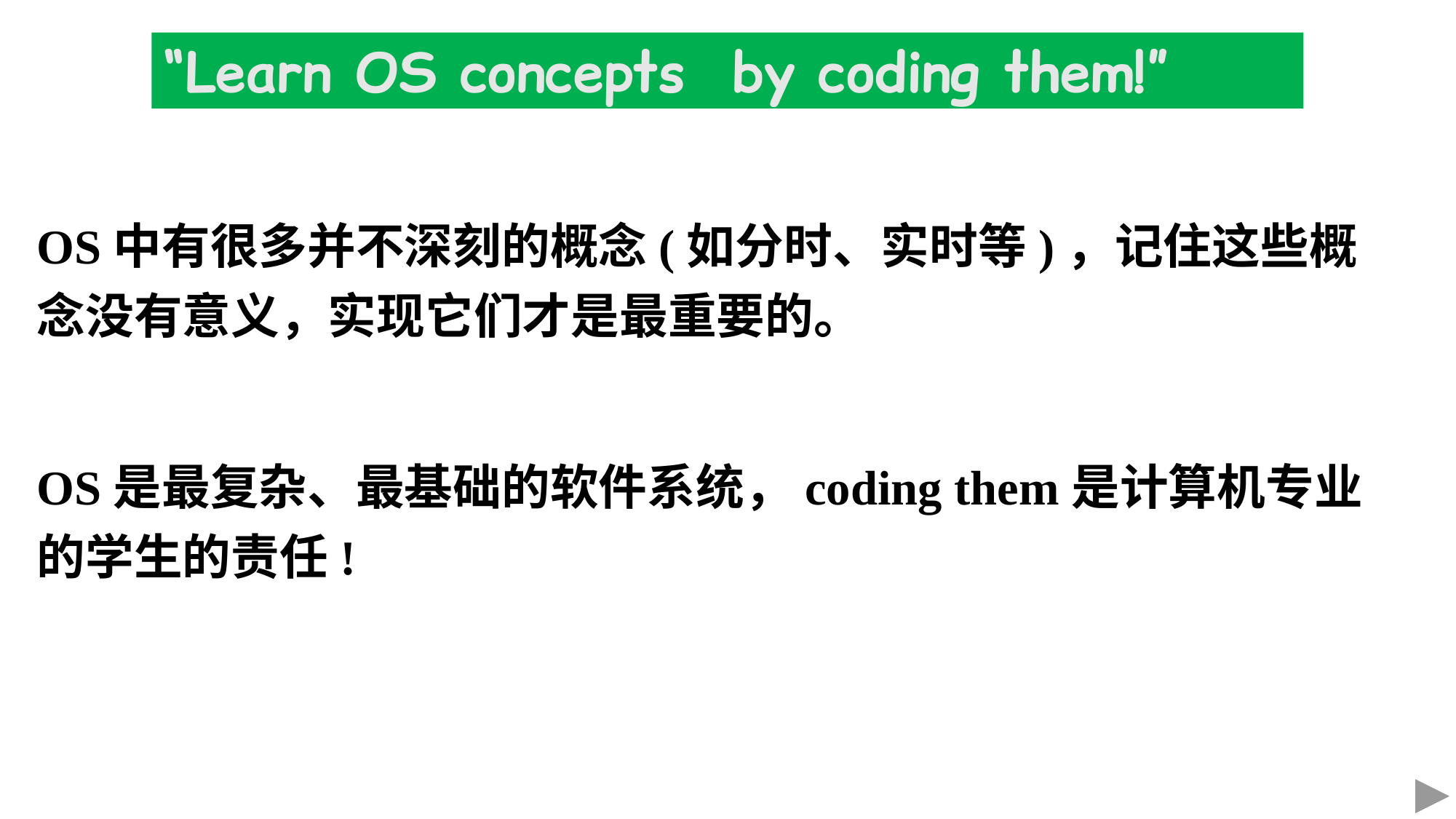

“Learn OS concepts  by coding them!”
OS中有很多并不深刻的概念(如分时、实时等)，记住这些概念没有意义，实现它们才是最重要的。
OS是最复杂、最基础的软件系统，coding them是计算机专业的学生的责任!